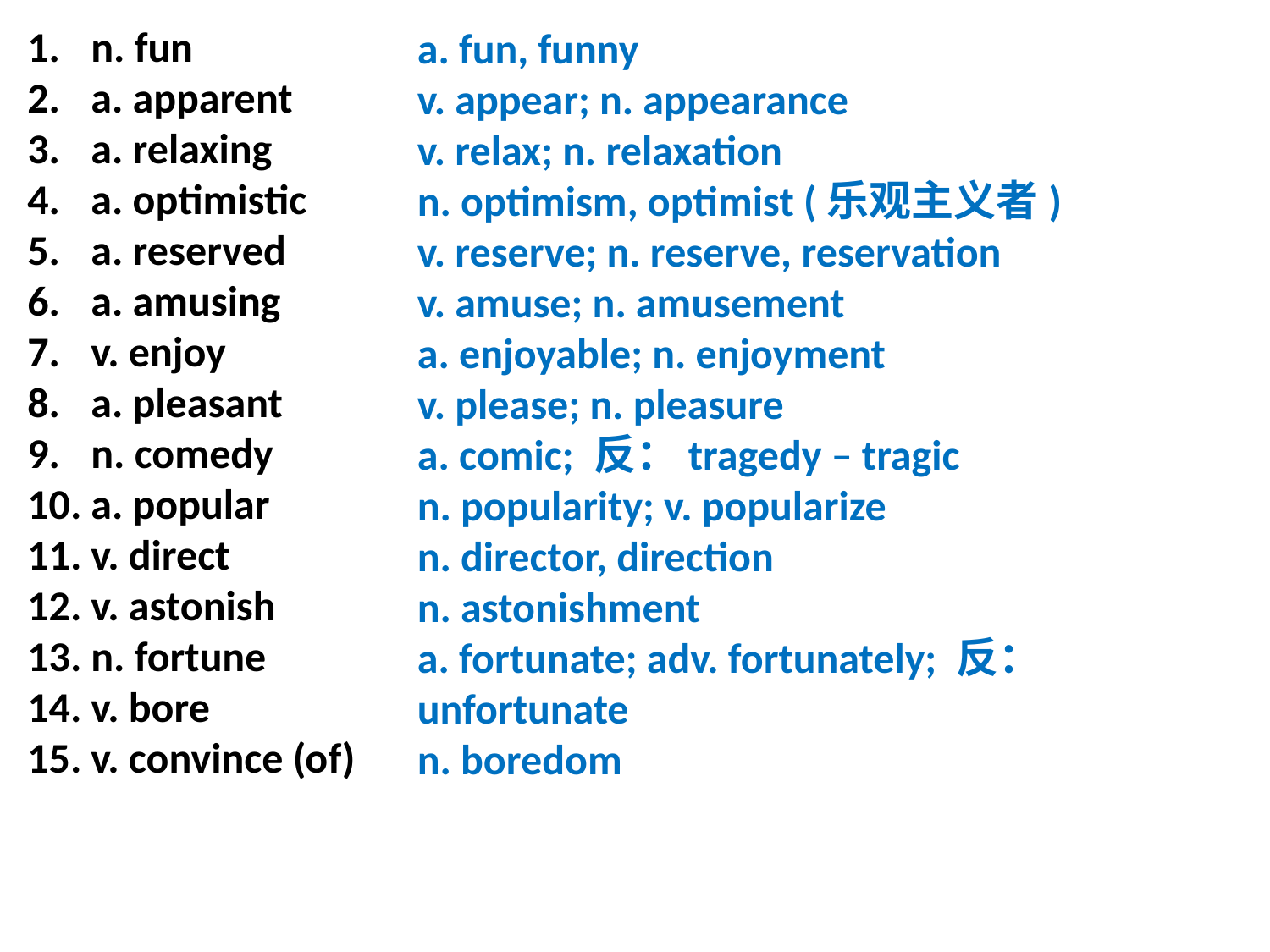

a. fun, funny
v. appear; n. appearance
v. relax; n. relaxation
n. optimism, optimist (乐观主义者)
v. reserve; n. reserve, reservation
v. amuse; n. amusement
a. enjoyable; n. enjoyment
v. please; n. pleasure
a. comic; 反：tragedy – tragic
n. popularity; v. popularize
n. director, direction
n. astonishment
a. fortunate; adv. fortunately; 反：unfortunate
n. boredom

n. fun
a. apparent
a. relaxing
a. optimistic
a. reserved
a. amusing
v. enjoy
a. pleasant
n. comedy
a. popular
v. direct
v. astonish
n. fortune
v. bore
v. convince (of)